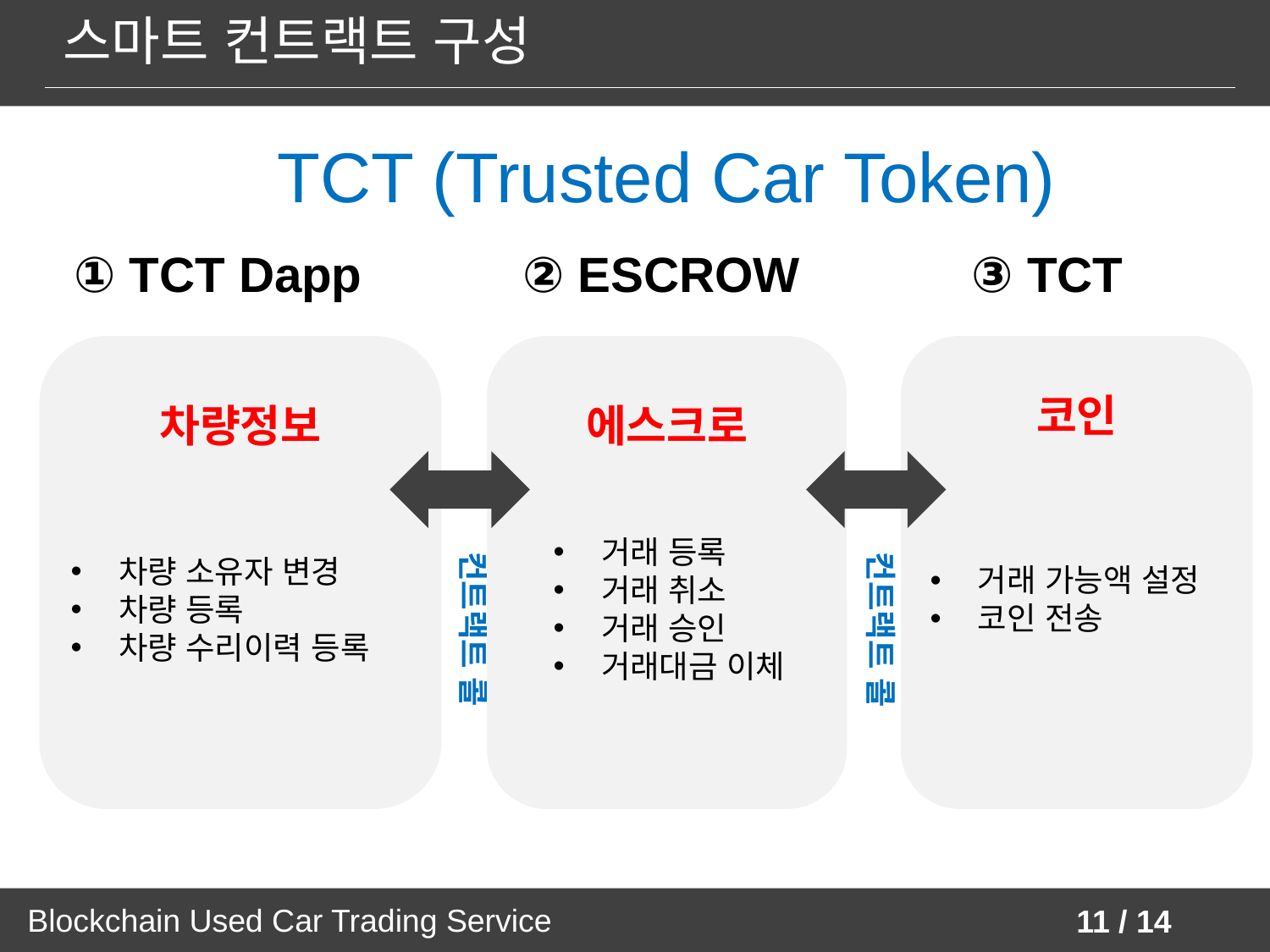

스마트 컨트랙트 구성
TCT (Trusted Car Token)
① TCT Dapp
② ESCROW
③ TCT

차량정보

에스크로

코인

거래 등록
거래 취소
거래 승인
거래대금 이체
컨트랙트 콜
컨트랙트 콜
차량 소유자 변경
차량 등록
차량 수리이력 등록
거래 가능액 설정
코인 전송